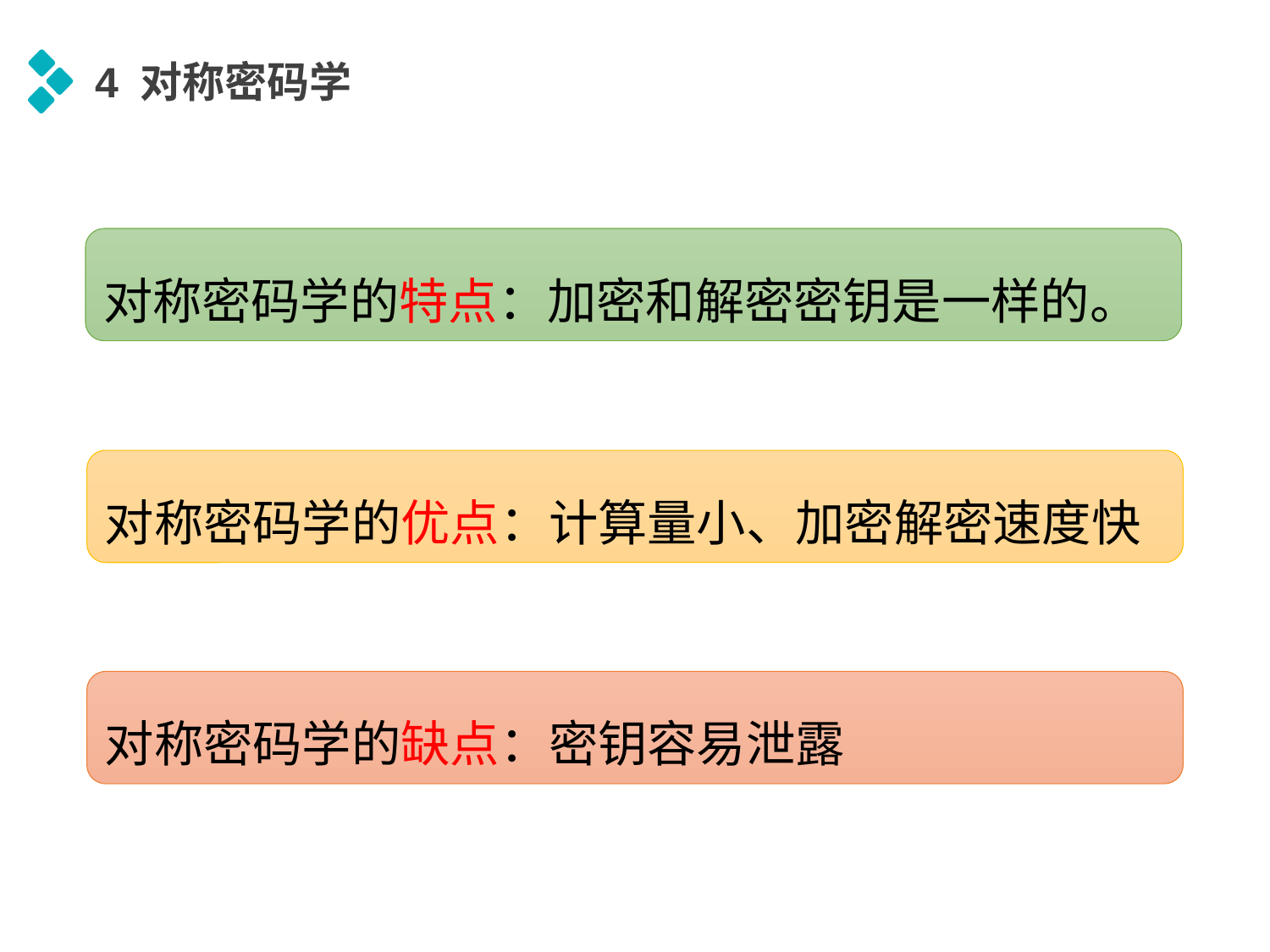

4 对称密码学

对称密码学的特点：加密和解密密钥是一样的。
对称密码学的优点：计算量小、加密解密速度快
对称密码学的缺点：密钥容易泄露